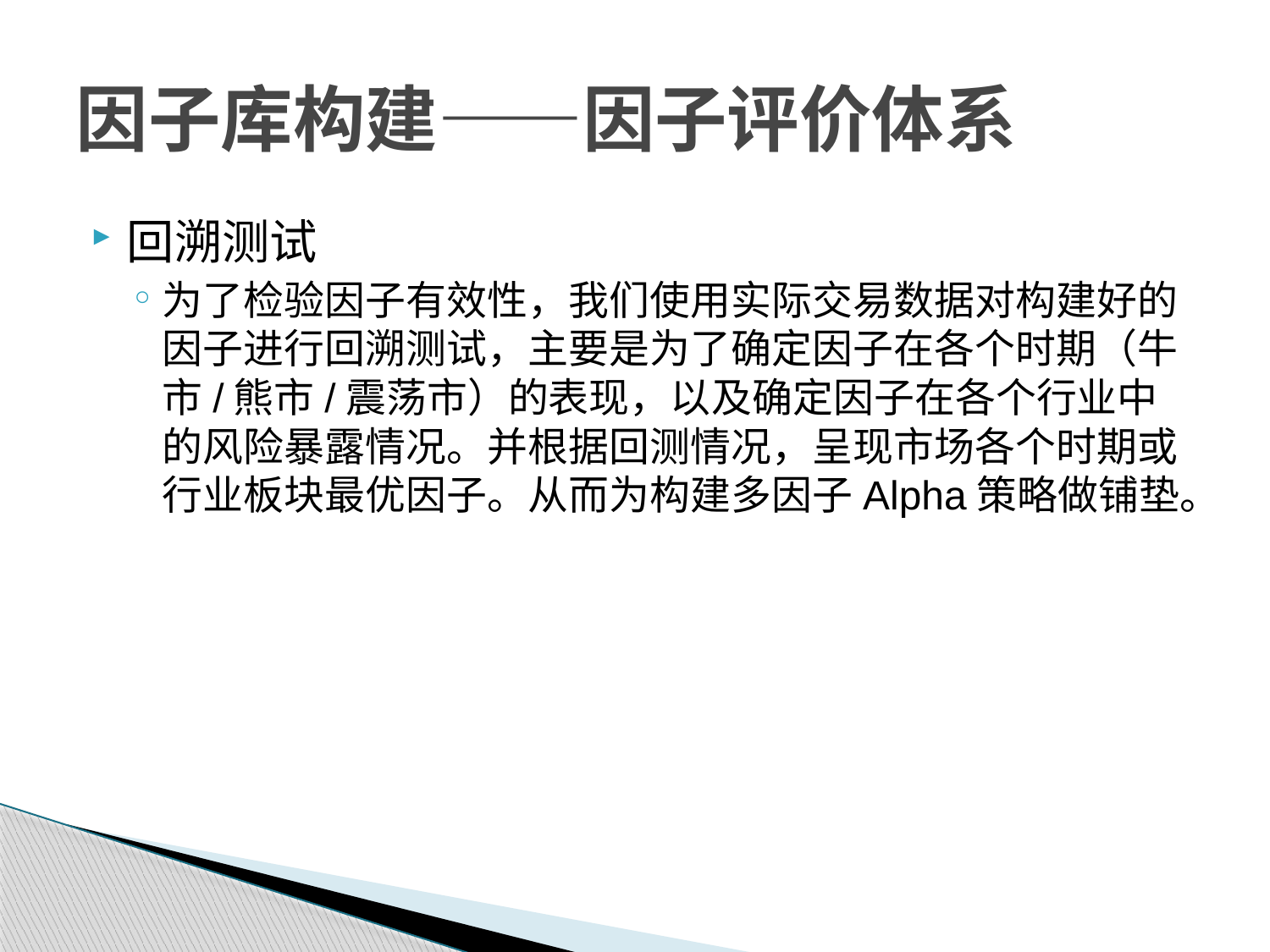

# 因子库构建——因子评价体系
回溯测试
为了检验因子有效性，我们使用实际交易数据对构建好的因子进行回溯测试，主要是为了确定因子在各个时期（牛市/熊市/震荡市）的表现，以及确定因子在各个行业中的风险暴露情况。并根据回测情况，呈现市场各个时期或行业板块最优因子。从而为构建多因子Alpha策略做铺垫。